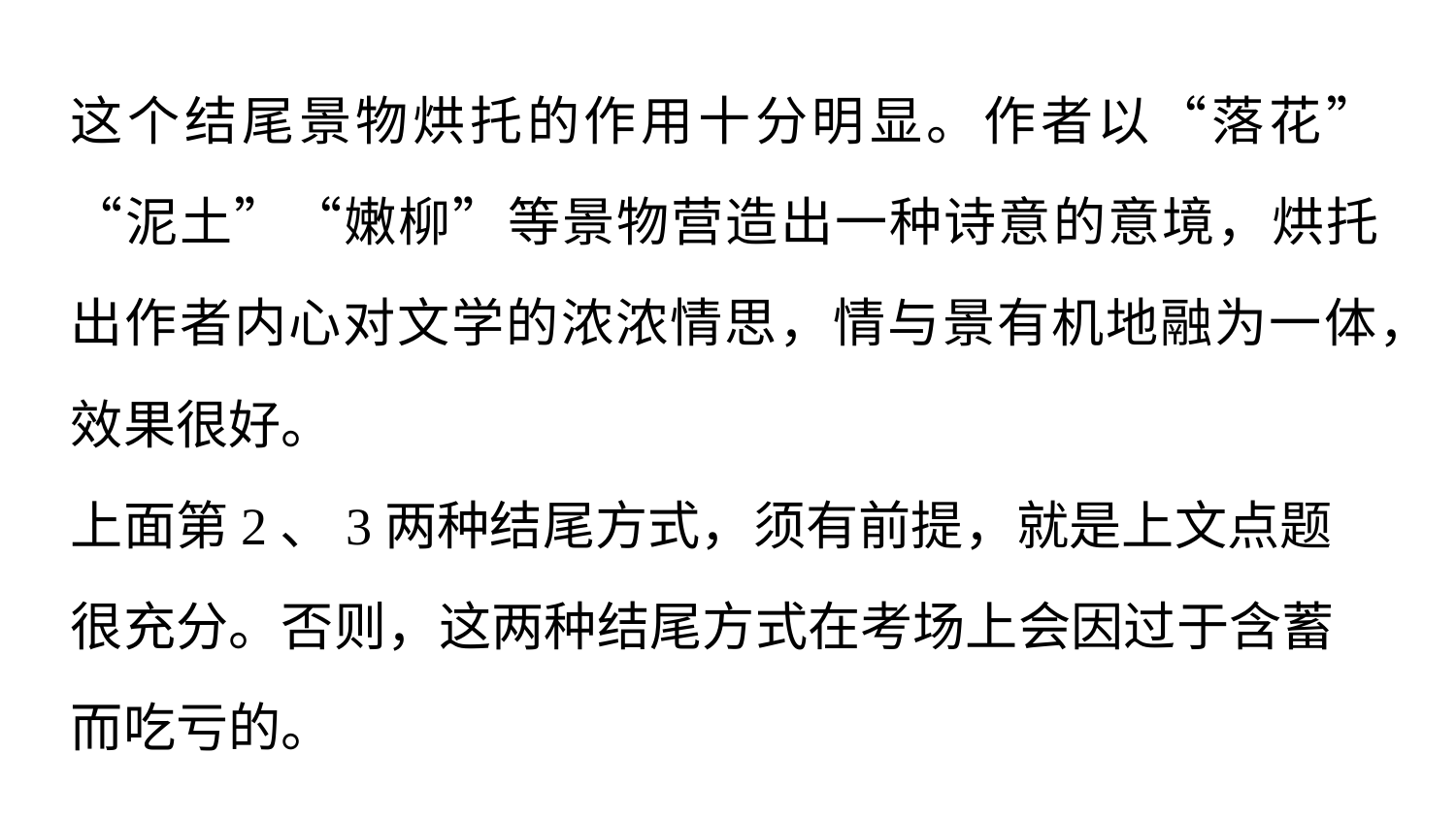

这个结尾景物烘托的作用十分明显。作者以“落花”“泥土”“嫩柳”等景物营造出一种诗意的意境，烘托出作者内心对文学的浓浓情思，情与景有机地融为一体，效果很好。
上面第2、3两种结尾方式，须有前提，就是上文点题很充分。否则，这两种结尾方式在考场上会因过于含蓄而吃亏的。